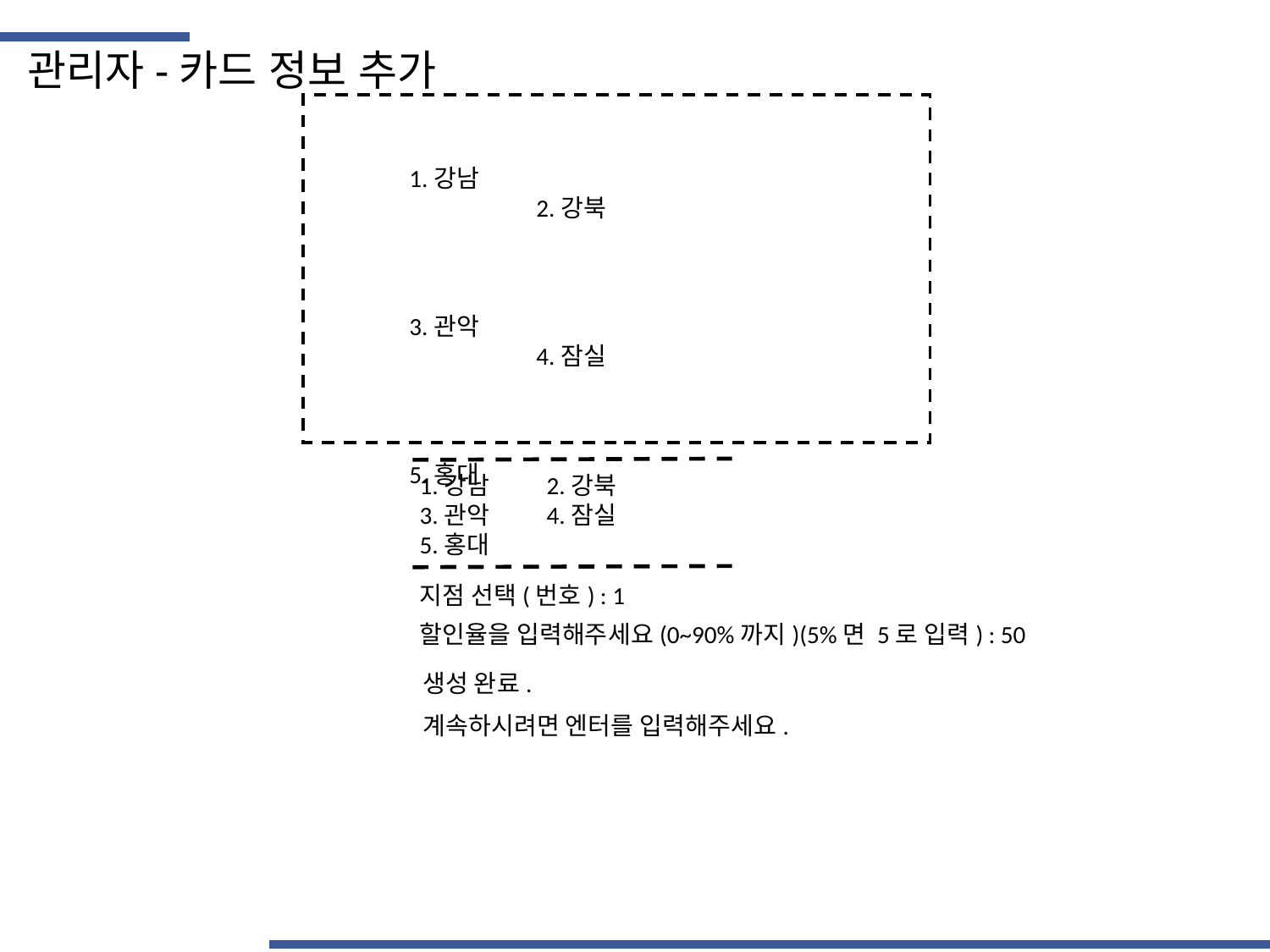

관리자-카드 정보 추가

1.강남				2.강북

3.관악				4.잠실

5.홍대
1.강남	2.강북
3.관악	4.잠실
5.홍대
지점 선택(번호) : 1
할인율을 입력해주세요(0~90%까지)(5%면 5로 입력) : 50
생성 완료.
계속하시려면 엔터를 입력해주세요.